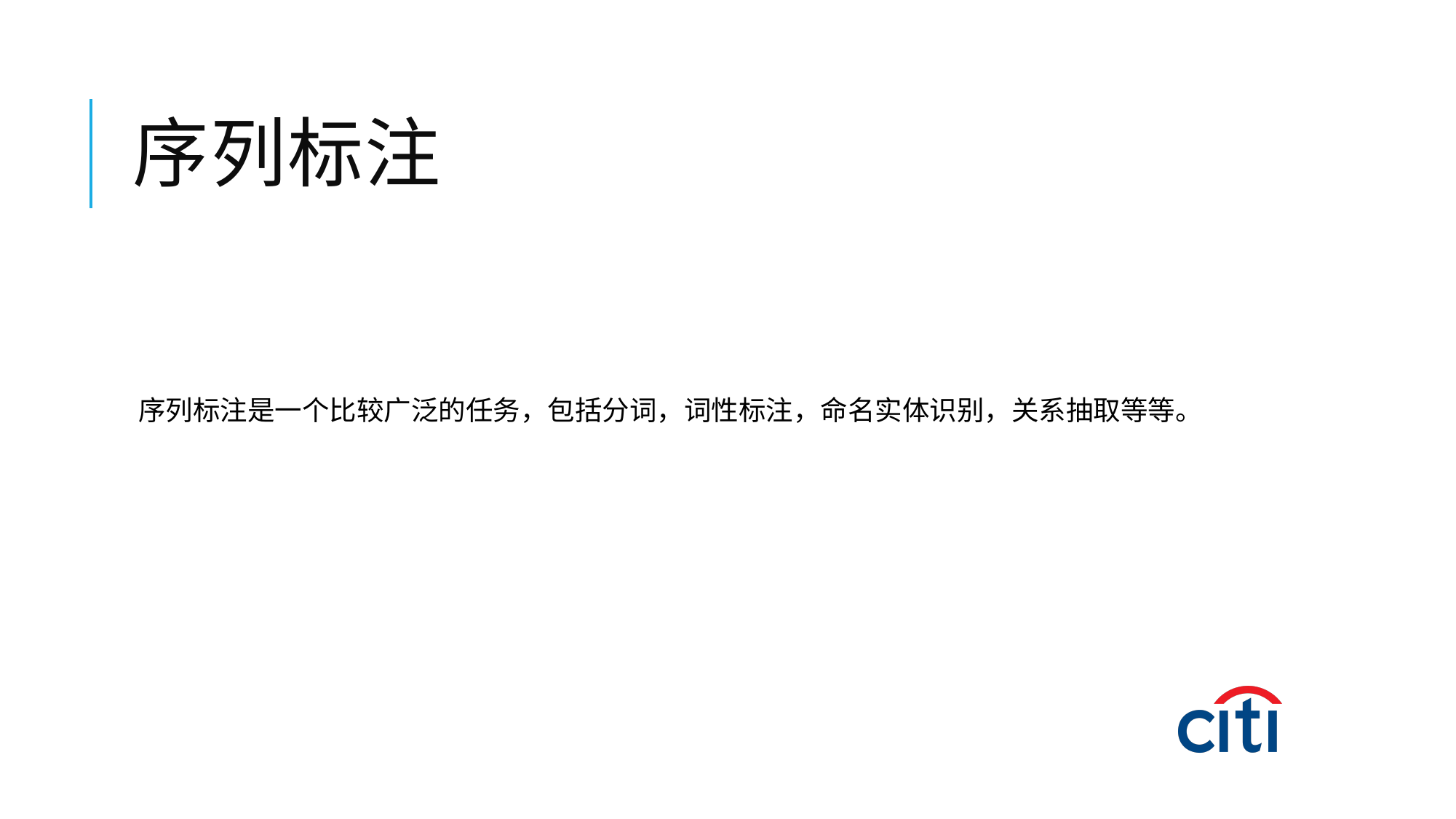

# 序列标注

序列标注是一个比较广泛的任务，包括分词，词性标注，命名实体识别，关系抽取等等。